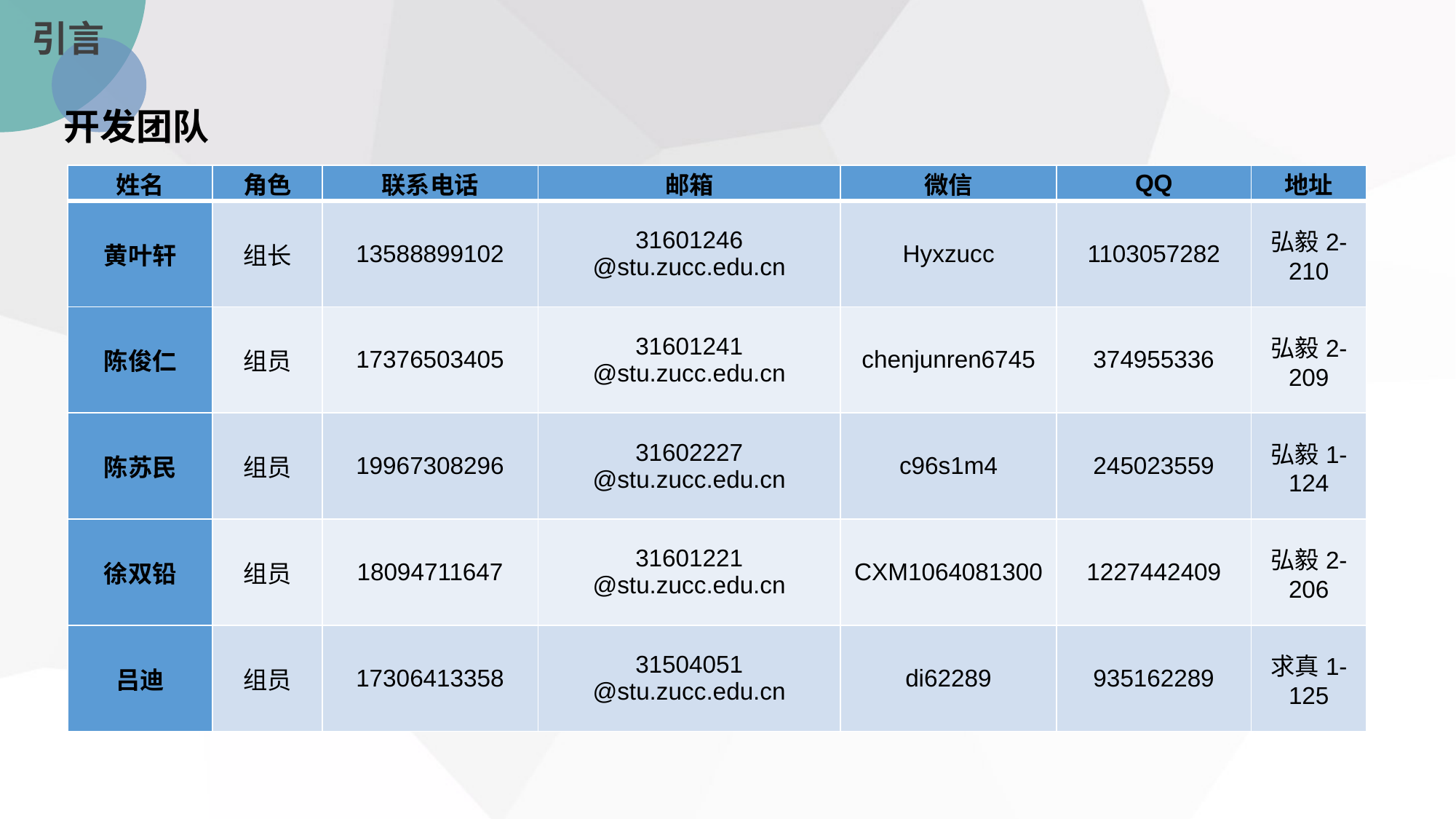

引言

开发团队
| 姓名 | 角色 | 联系电话 | 邮箱 | 微信 | QQ | 地址 |
| --- | --- | --- | --- | --- | --- | --- |
| 黄叶轩 | 组长 | 13588899102 | 31601246 @stu.zucc.edu.cn | Hyxzucc | 1103057282 | 弘毅2-210 |
| 陈俊仁 | 组员 | 17376503405 | 31601241 @stu.zucc.edu.cn | chenjunren6745 | 374955336 | 弘毅2-209 |
| 陈苏民 | 组员 | 19967308296 | 31602227 @stu.zucc.edu.cn | c96s1m4 | 245023559 | 弘毅1-124 |
| 徐双铅 | 组员 | 18094711647 | 31601221 @stu.zucc.edu.cn | CXM1064081300 | 1227442409 | 弘毅2-206 |
| 吕迪 | 组员 | 17306413358 | 31504051 @stu.zucc.edu.cn | di62289 | 935162289 | 求真1-125 |